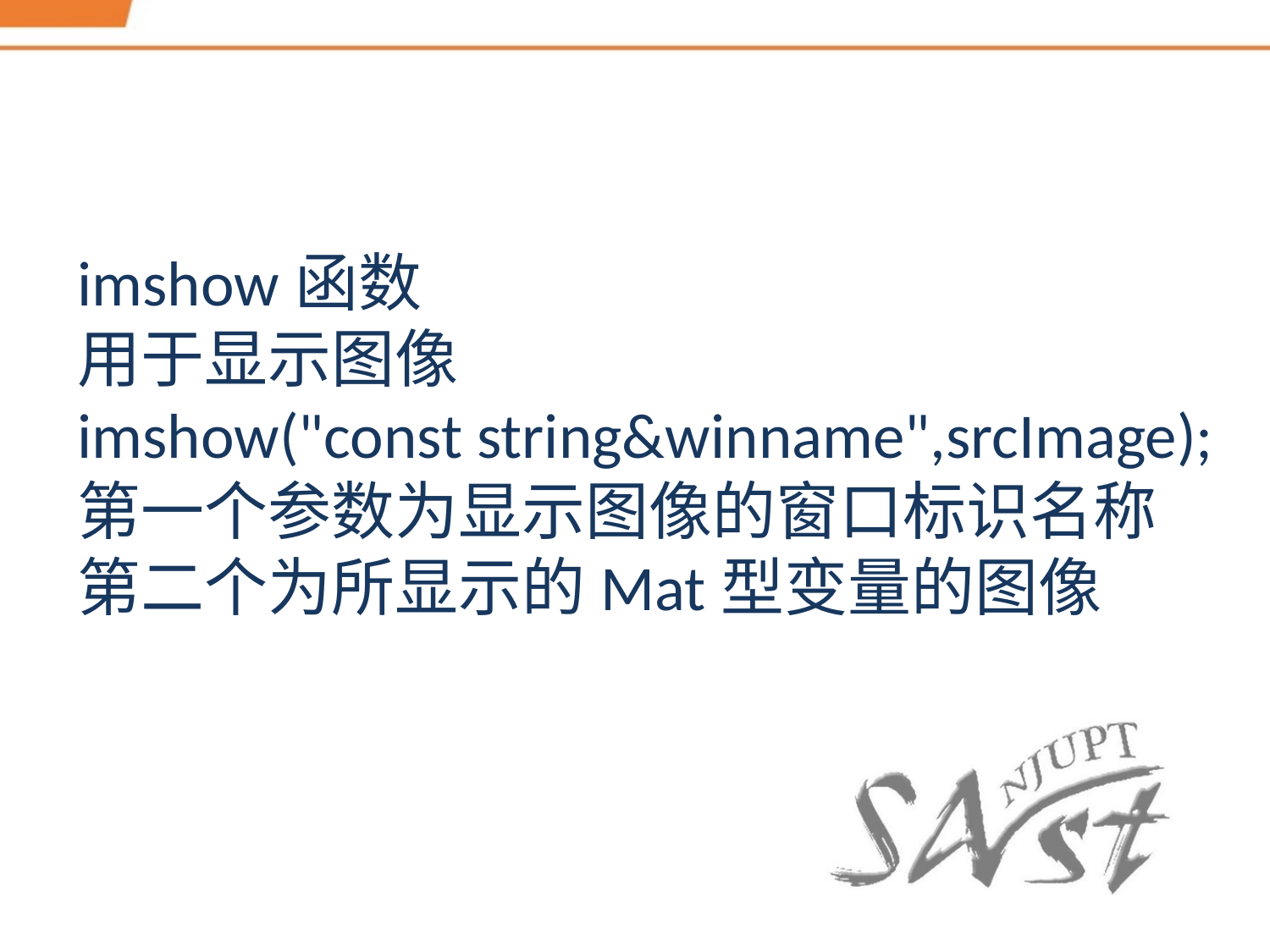

imshow函数
用于显示图像
imshow("const string&winname",srcImage);
第一个参数为显示图像的窗口标识名称
第二个为所显示的Mat型变量的图像